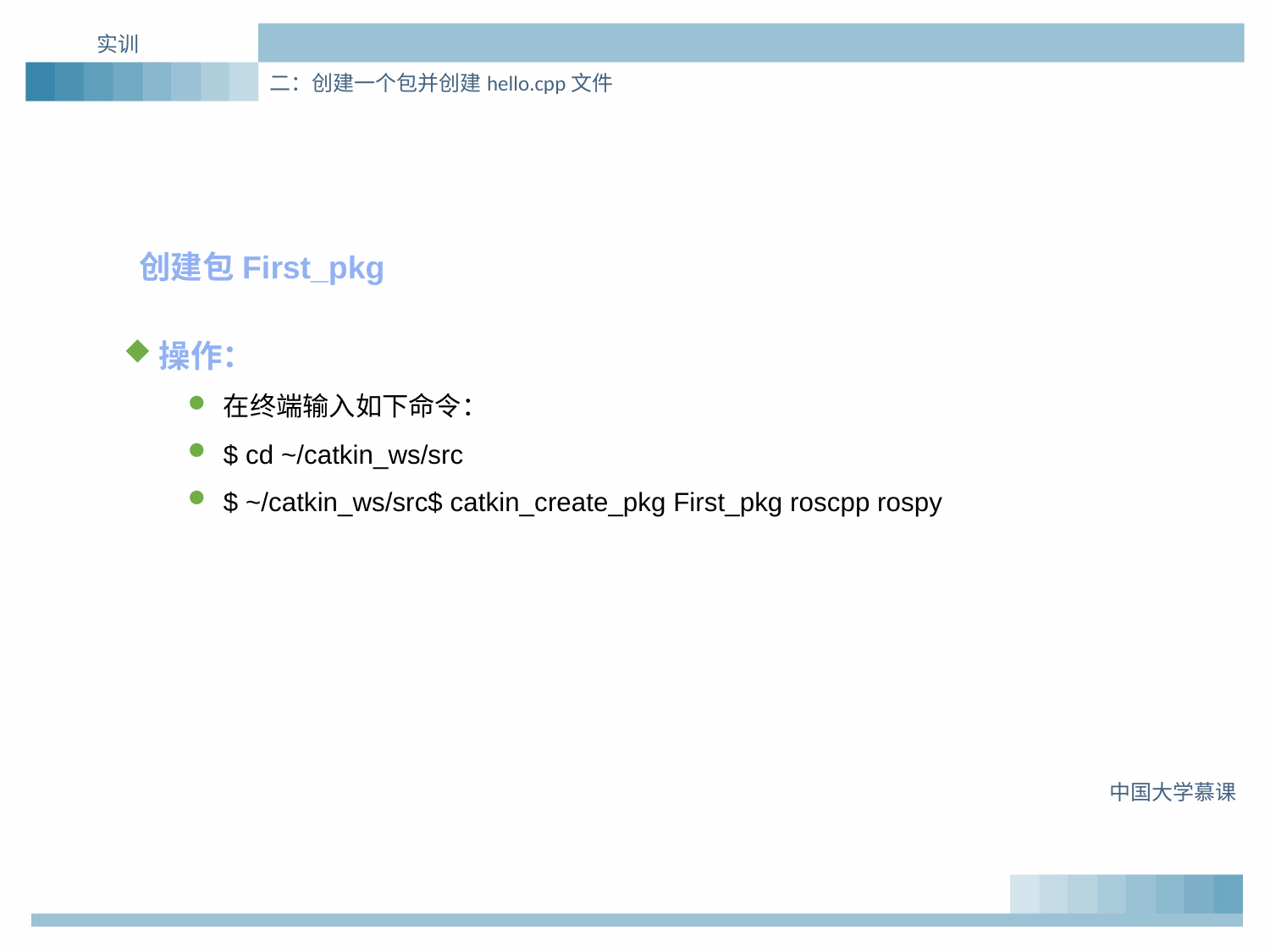

实训
二：创建一个包并创建hello.cpp文件

创建包First_pkg

操作：
在终端输入如下命令：
$ cd ~/catkin_ws/src
$ ~/catkin_ws/src$ catkin_create_pkg First_pkg roscpp rospy

中国大学慕课